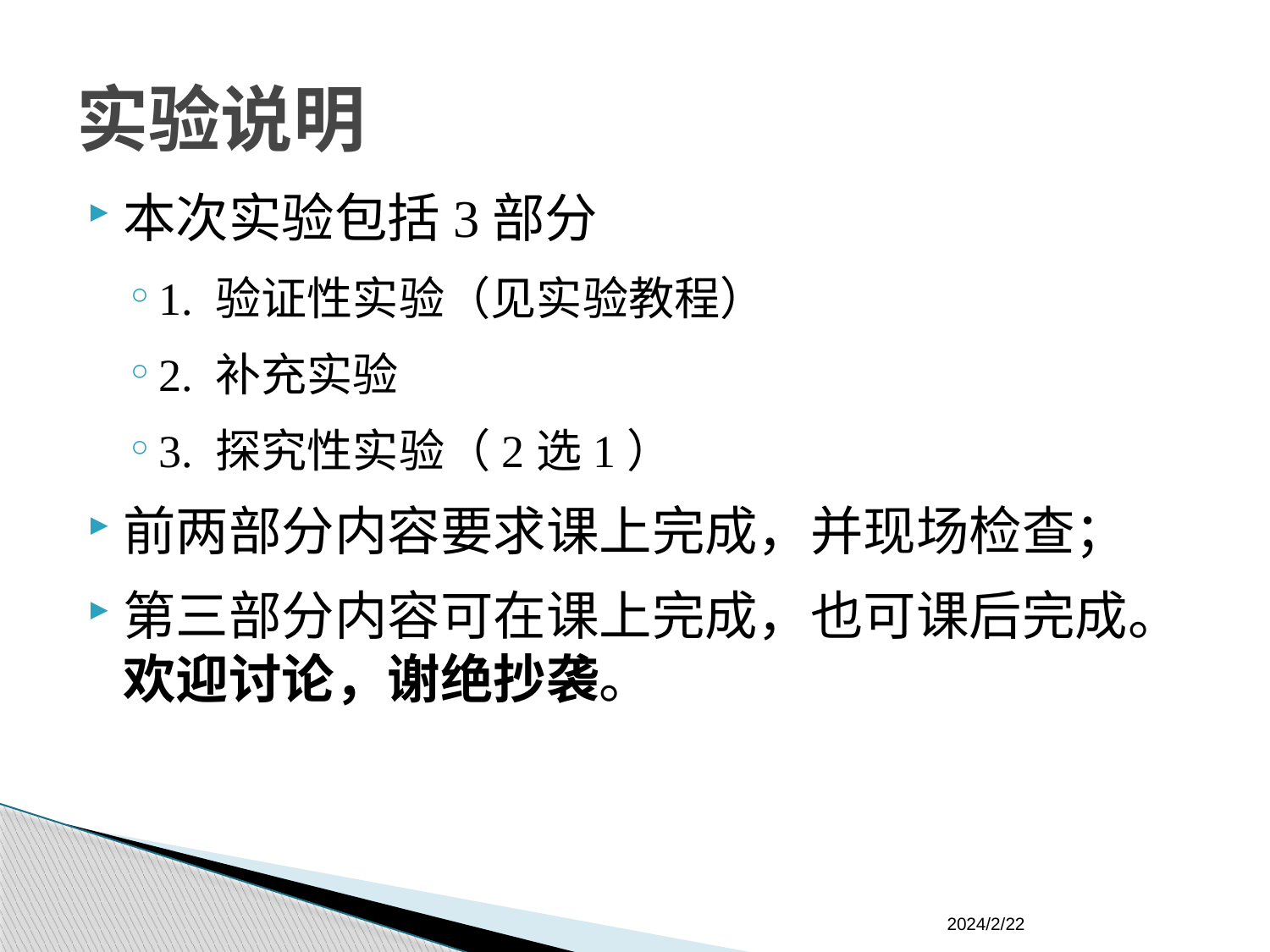

# 实验说明
本次实验包括3部分
1. 验证性实验（见实验教程）
2. 补充实验
3. 探究性实验（2选1）
前两部分内容要求课上完成，并现场检查；
第三部分内容可在课上完成，也可课后完成。欢迎讨论，谢绝抄袭。

2024/2/22